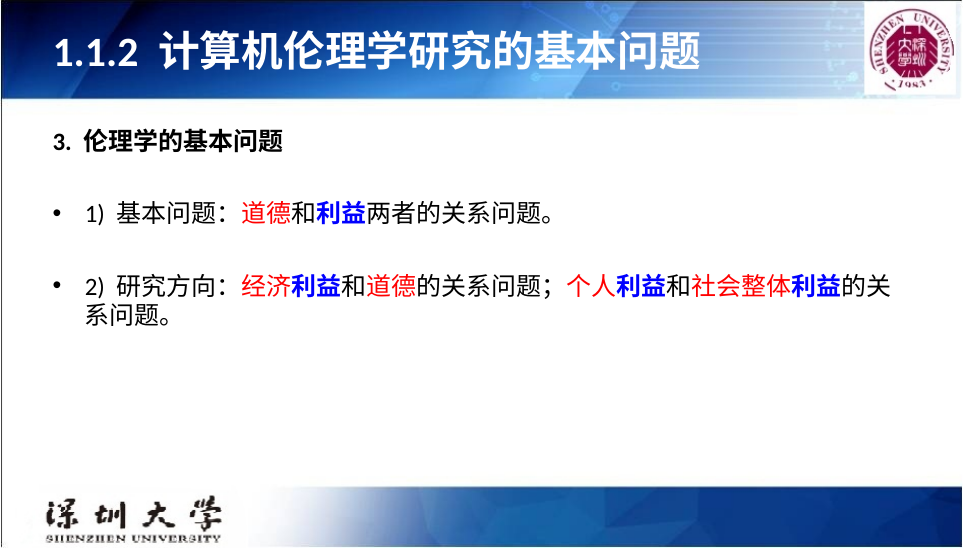

# 1.1.2 计算机伦理学研究的基本问题
3. 伦理学的基本问题

1) 基本问题：道德和利益两者的关系问题。

2) 研究方向：经济利益和道德的关系问题；个人利益和社会整体利益的关系问题。
8